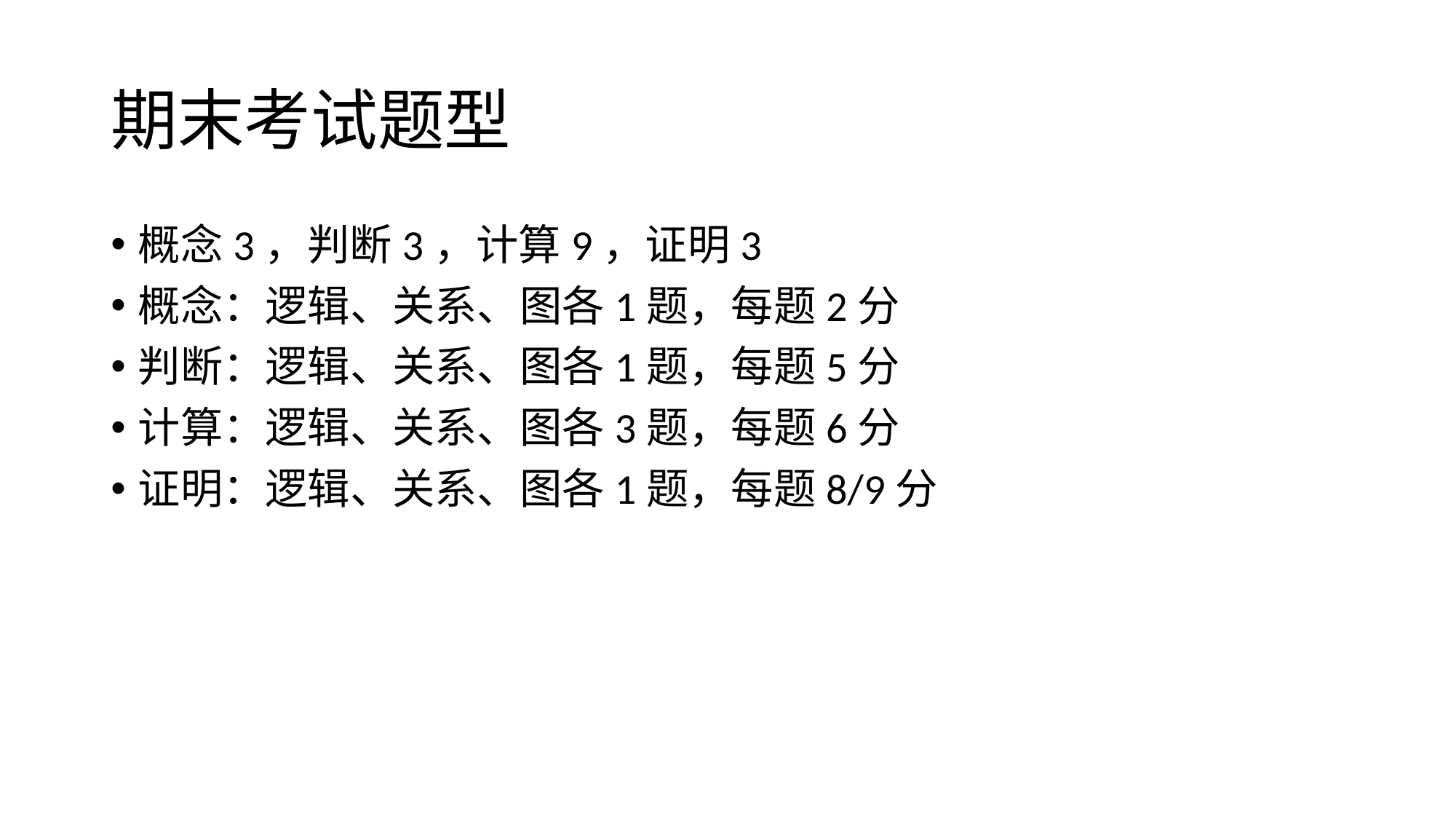

# 期末考试题型
概念3，判断3，计算9，证明3
概念：逻辑、关系、图各1题，每题2分
判断：逻辑、关系、图各1题，每题5分
计算：逻辑、关系、图各3题，每题6分
证明：逻辑、关系、图各1题，每题8/9分